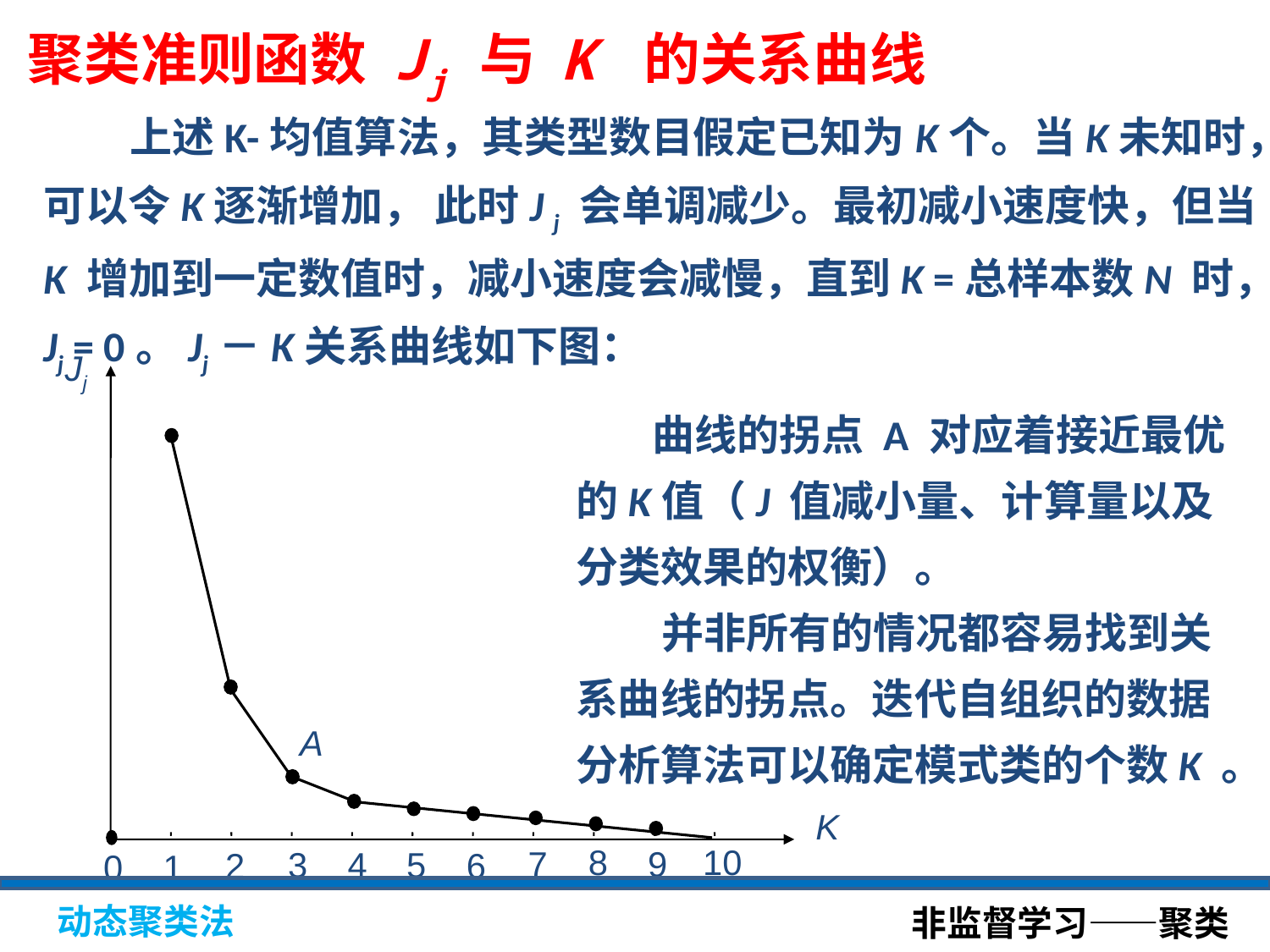

聚类准则函数 Jj 与 K 的关系曲线
        上述K-均值算法，其类型数目假定已知为K个。当K未知时，
可以令K逐渐增加， 此时J j 会单调减少。最初减小速度快，但当
K 增加到一定数值时，减小速度会减慢，直到K =总样本数N 时，Jj = 0。Jj－K关系曲线如下图：
Jj

A
K

8
10
7
9
3
4
5
2
6
1
0
       曲线的拐点 A 对应着接近最优
的K值（J 值减小量、计算量以及
分类效果的权衡）。
        并非所有的情况都容易找到关
系曲线的拐点。迭代自组织的数据
分析算法可以确定模式类的个数K 。

非监督学习——聚类
动态聚类法